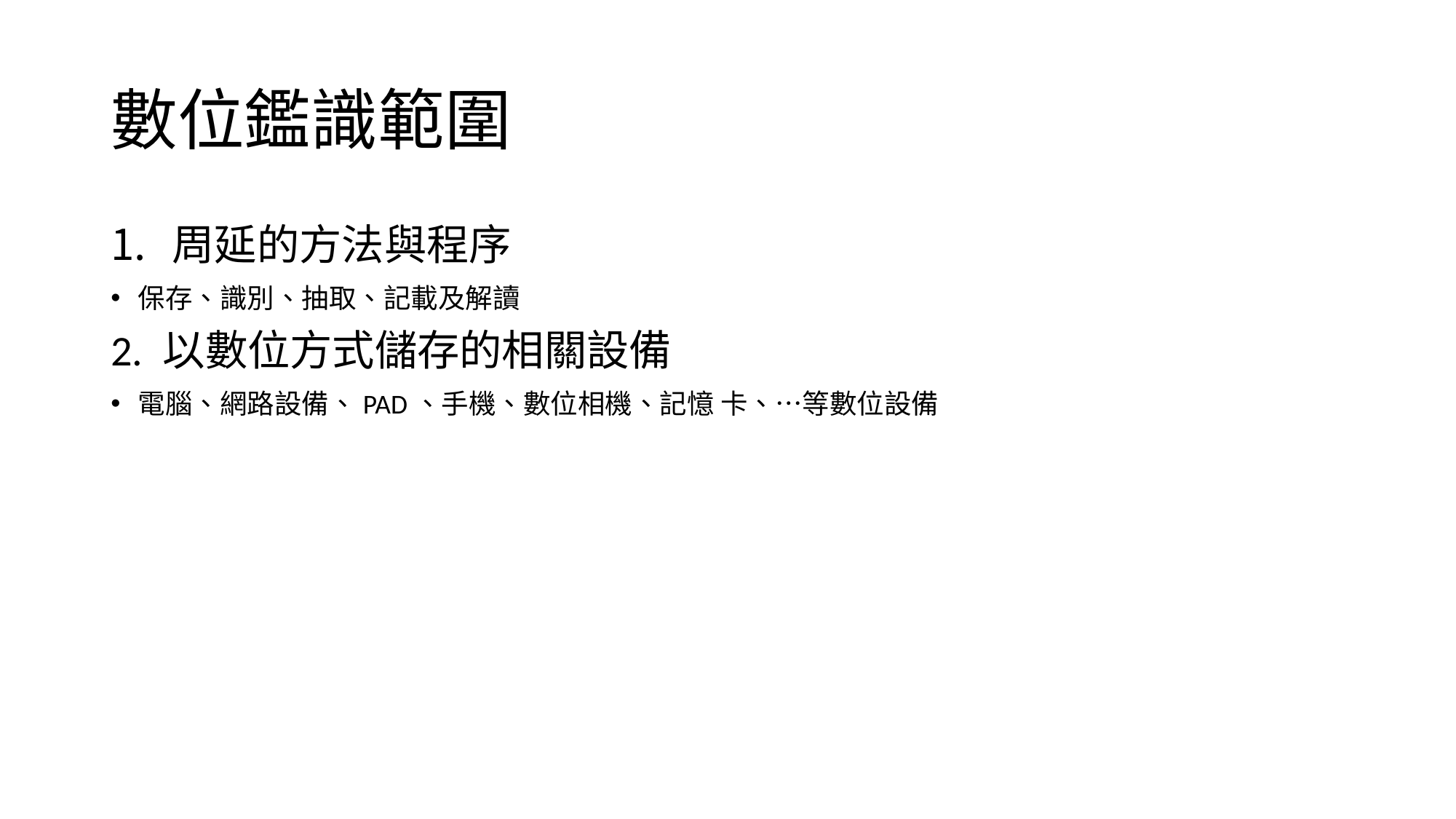

# 數位鑑識範圍
周延的方法與程序
保存、識別、抽取、記載及解讀
2. 以數位方式儲存的相關設備
電腦、網路設備、PAD、手機、數位相機、記憶 卡、…等數位設備